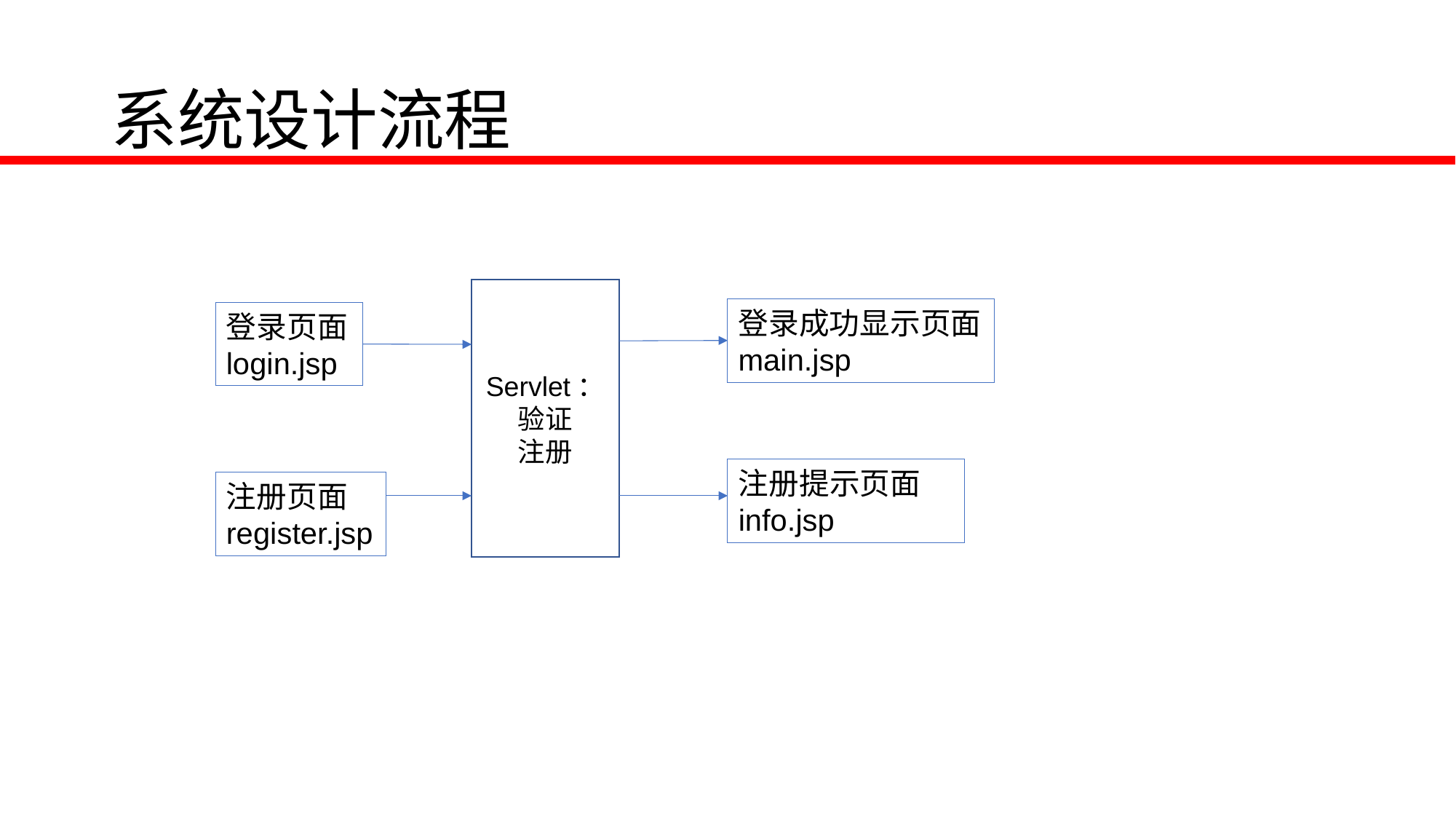

# 系统设计流程
Servlet：
验证
注册
登录成功显示页面main.jsp
登录页面login.jsp
注册提示页面info.jsp
注册页面register.jsp